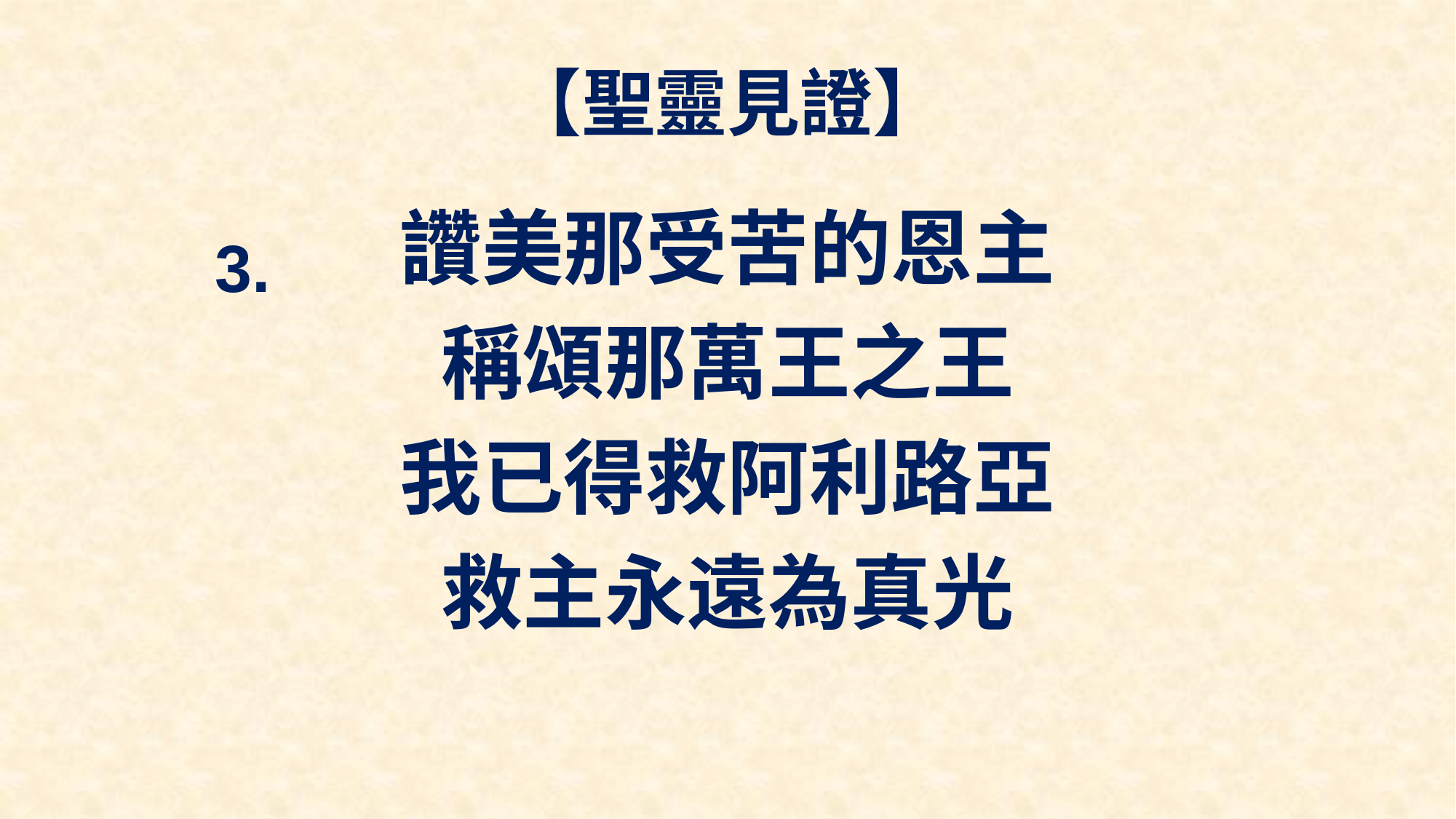

# 【聖靈見證】
讚美那受苦的恩主
稱頌那萬王之王
我已得救阿利路亞
救主永遠為真光
3.